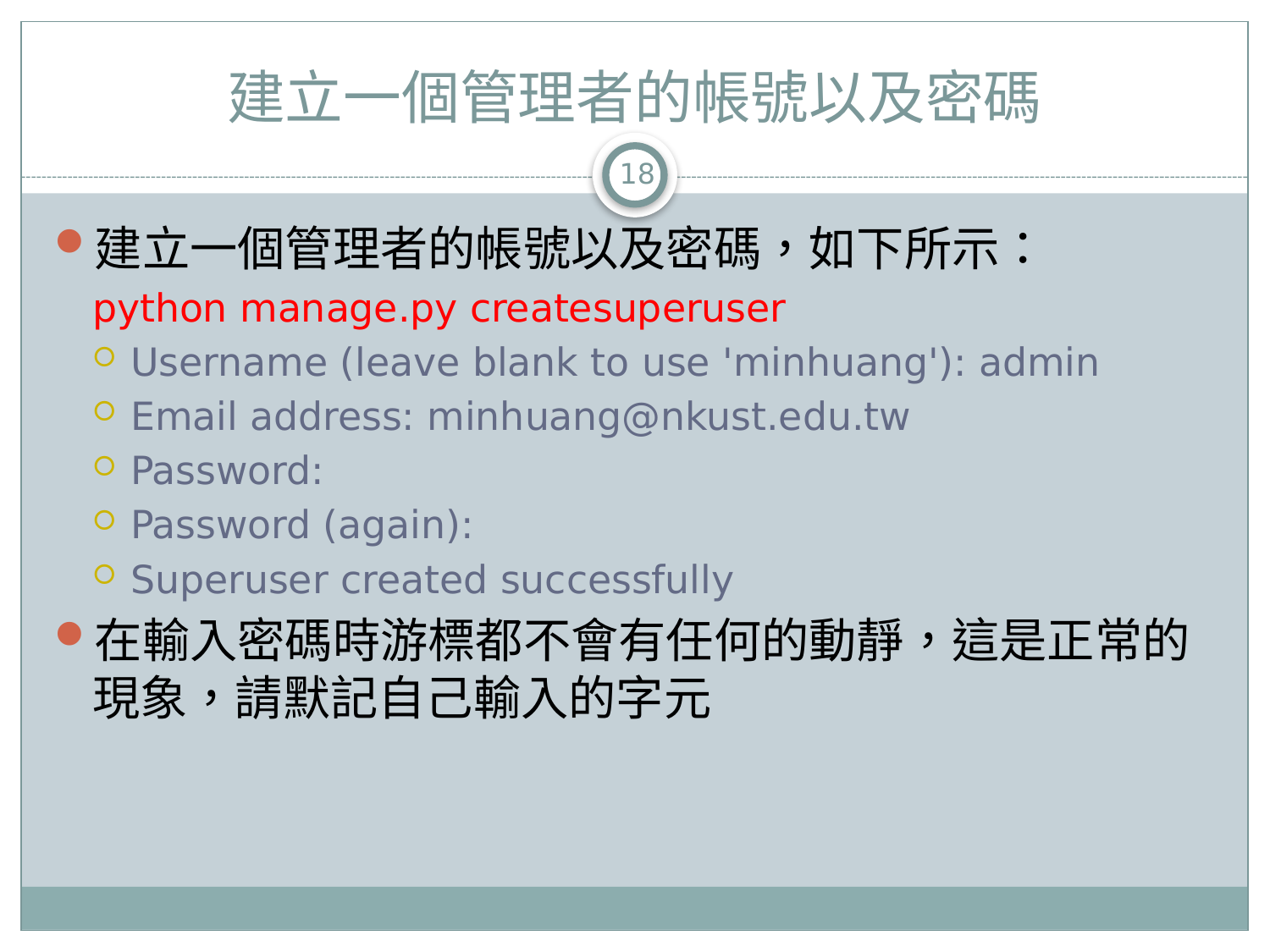

# 建立一個管理者的帳號以及密碼
18
建立一個管理者的帳號以及密碼，如下所示：
python manage.py createsuperuser
Username (leave blank to use 'minhuang'): admin
Email address: minhuang@nkust.edu.tw
Password:
Password (again):
Superuser created successfully
在輸入密碼時游標都不會有任何的動靜，這是正常的現象，請默記自己輸入的字元